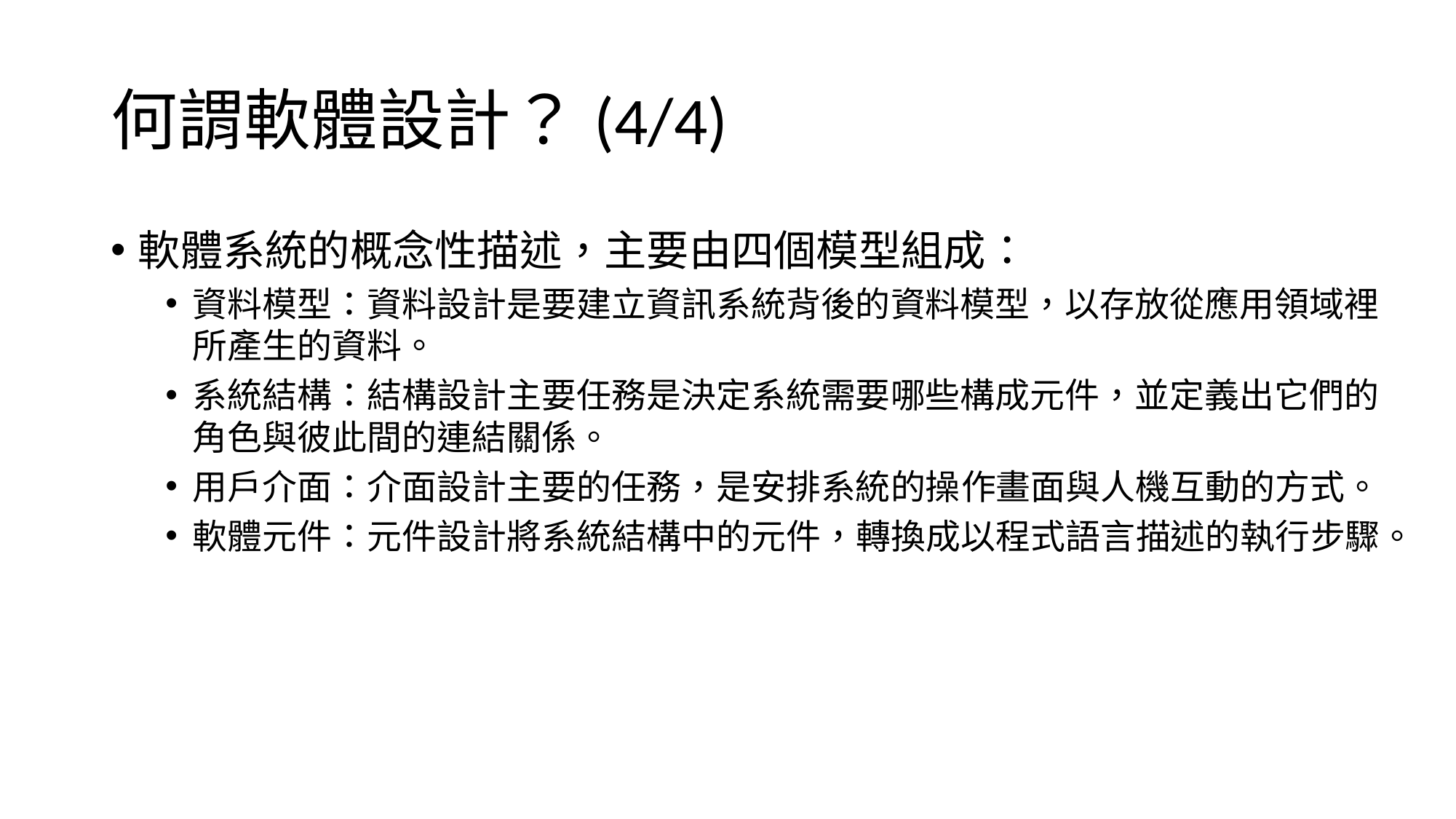

何謂軟體設計？(4/4)
軟體系統的概念性描述，主要由四個模型組成：
資料模型：資料設計是要建立資訊系統背後的資料模型，以存放從應用領域裡所產生的資料。
系統結構：結構設計主要任務是決定系統需要哪些構成元件，並定義出它們的角色與彼此間的連結關係。
用戶介面：介面設計主要的任務，是安排系統的操作畫面與人機互動的方式。
軟體元件：元件設計將系統結構中的元件，轉換成以程式語言描述的執行步驟。